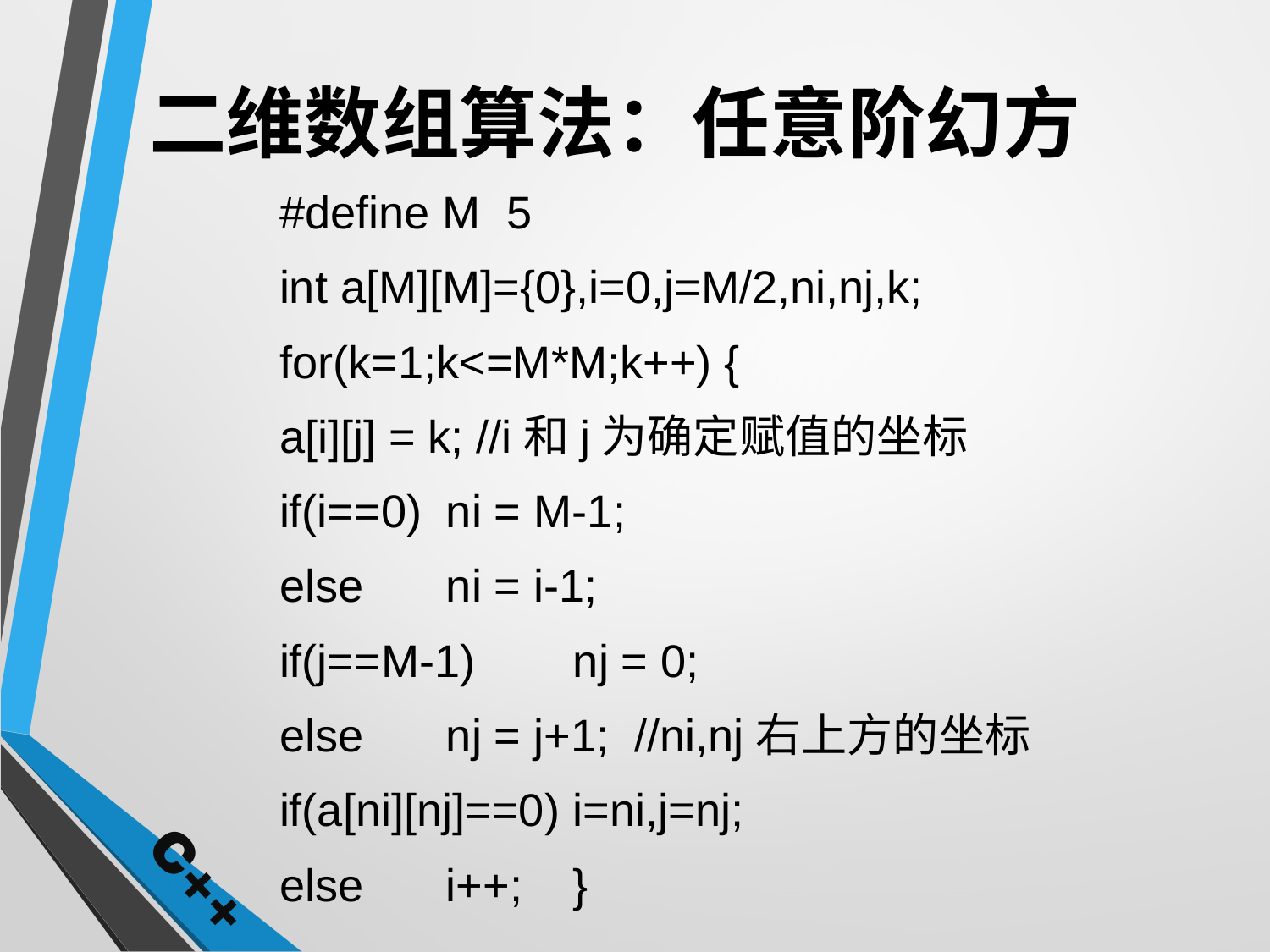

# 二维数组算法：任意阶幻方
#define M  5
int a[M][M]={0},i=0,j=M/2,ni,nj,k;
for(k=1;k<=M*M;k++) {
a[i][j] = k; //i和j为确定赋值的坐标
if(i==0)	ni = M-1;
else	ni = i-1;
if(j==M-1)	nj = 0;
else	nj = j+1;  //ni,nj右上方的坐标
if(a[ni][nj]==0)	i=ni,j=nj;
else	i++;	}